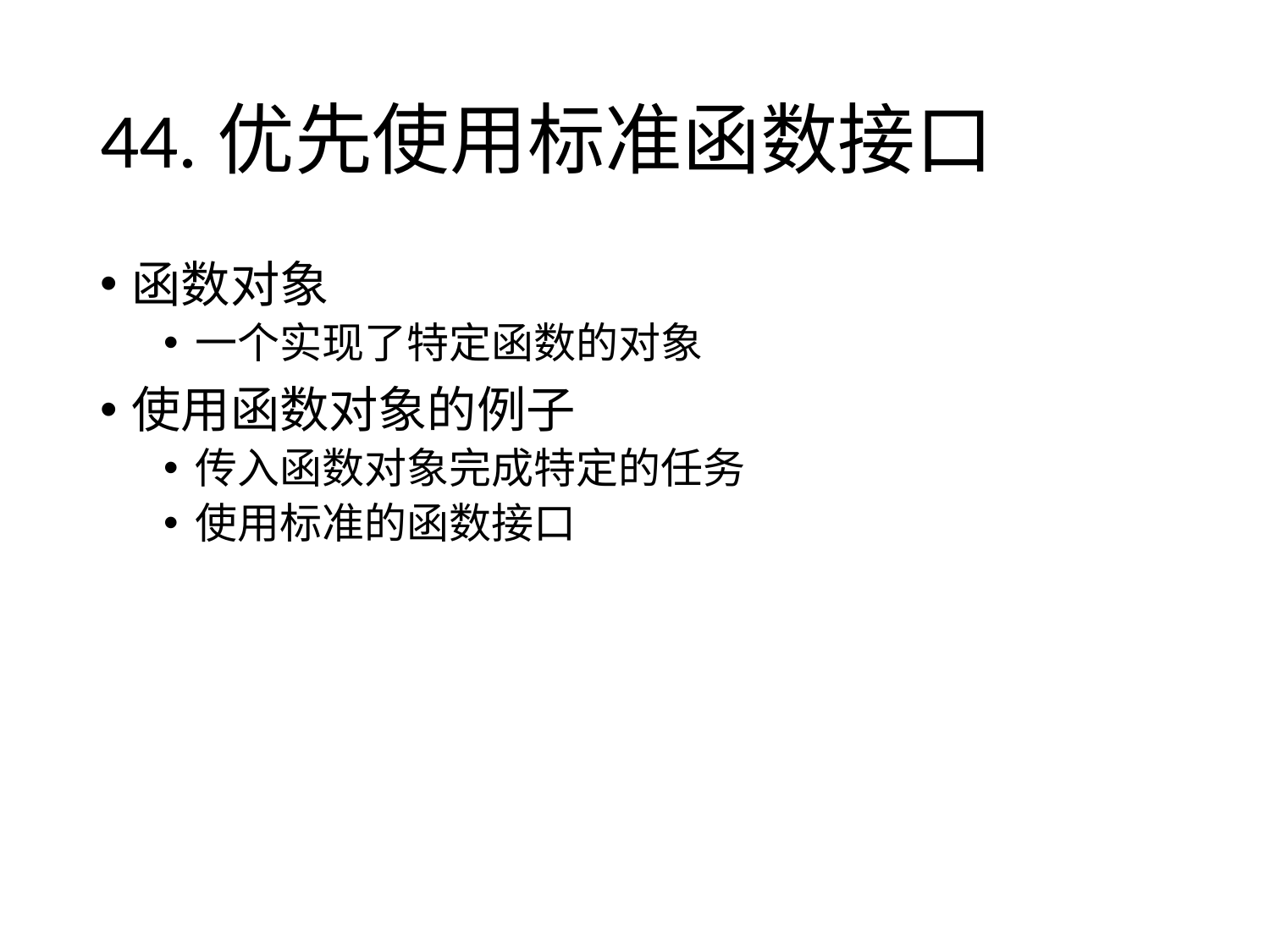

# 44.优先使用标准函数接口
函数对象
一个实现了特定函数的对象
使用函数对象的例子
传入函数对象完成特定的任务
使用标准的函数接口